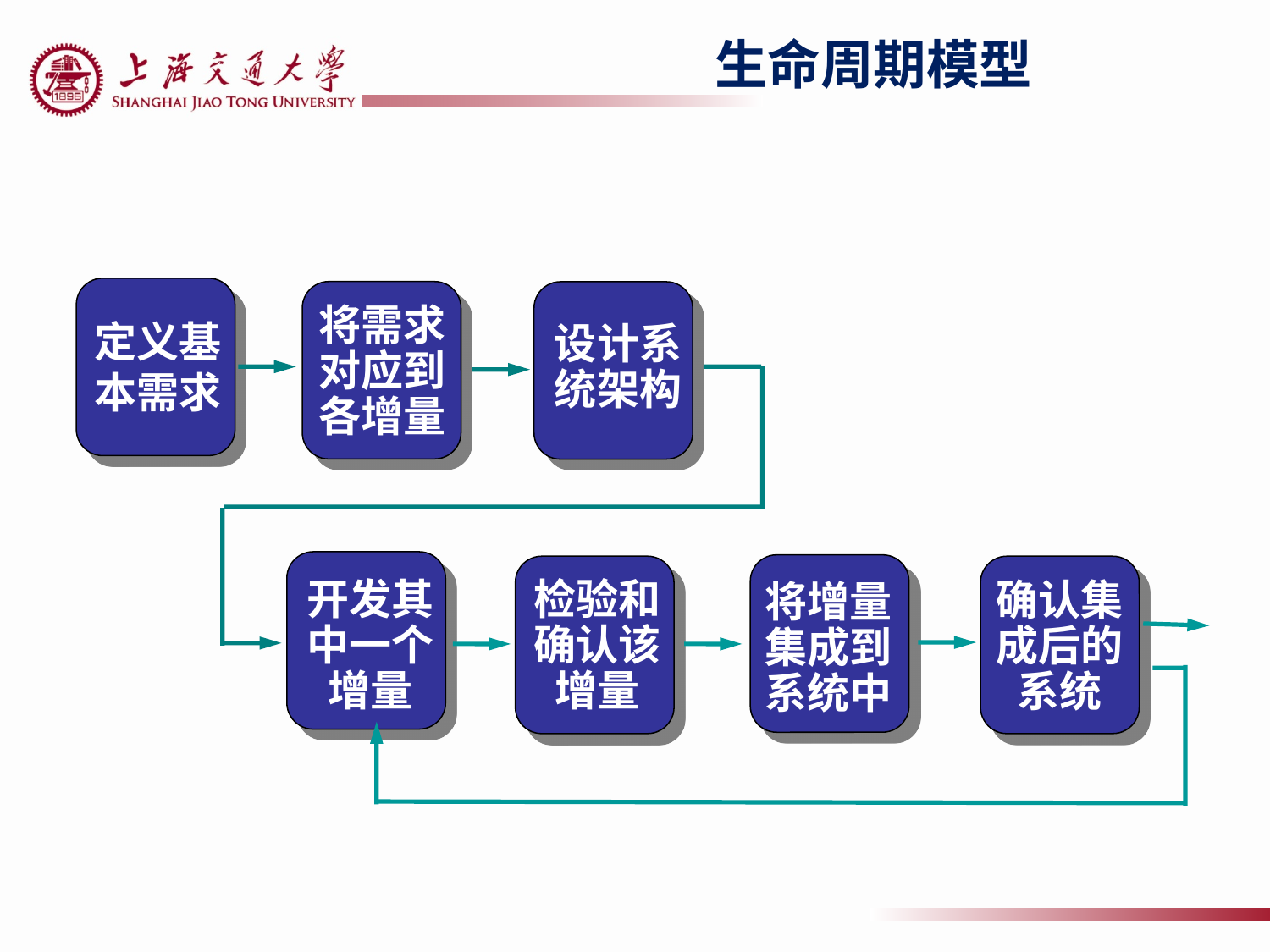

生命周期模型

将需求对应到各增量
定义基
本需求
设计系统架构

开发其中一个增量
检验和确认该
增量
确认集成后的系统
将增量集成到系统中